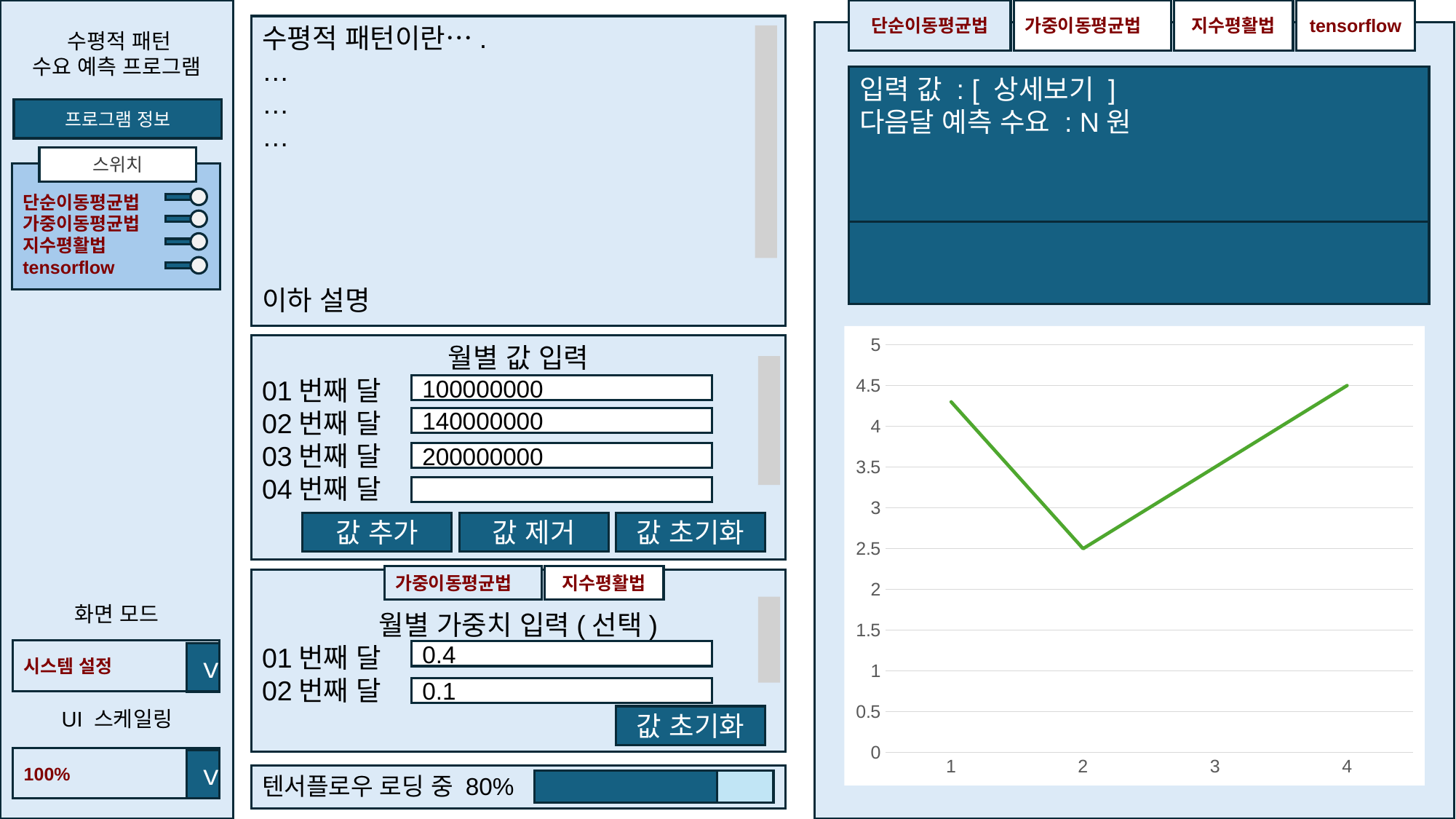

수평적 패턴
수요 예측 프로그램
화면 모드
시스템 설정
ｖ
UI 스케일링
100%
ｖ
단순이동평균법
가중이동평균법
지수평활법
tensorflow
수평적 패턴이란….
…
…
…

이하 설명

입력 값 : [ 상세보기 ]
다음달 예측 수요 : N원

프로그램 정보
스위치

단순이동평균법
가중이동평균법
지수평활법
tensorflow

### Chart

| Category | 계열 1 |
|---|---|
| 1 | 4.3 |
| 2 | 2.5 |
| 3 | 3.5 |
| 4 | 4.5 |
월별 값 입력
01번째 달
02번째 달
03번째 달
04번째 달

100000000
140000000
200000000

값 추가
값 제거
값 초기화
지수평활법
가중이동평균법

월별 가중치 입력(선택)
01번째 달
02번째 달

0.4
0.1
값 초기화
텐서플로우 로딩 중 80%